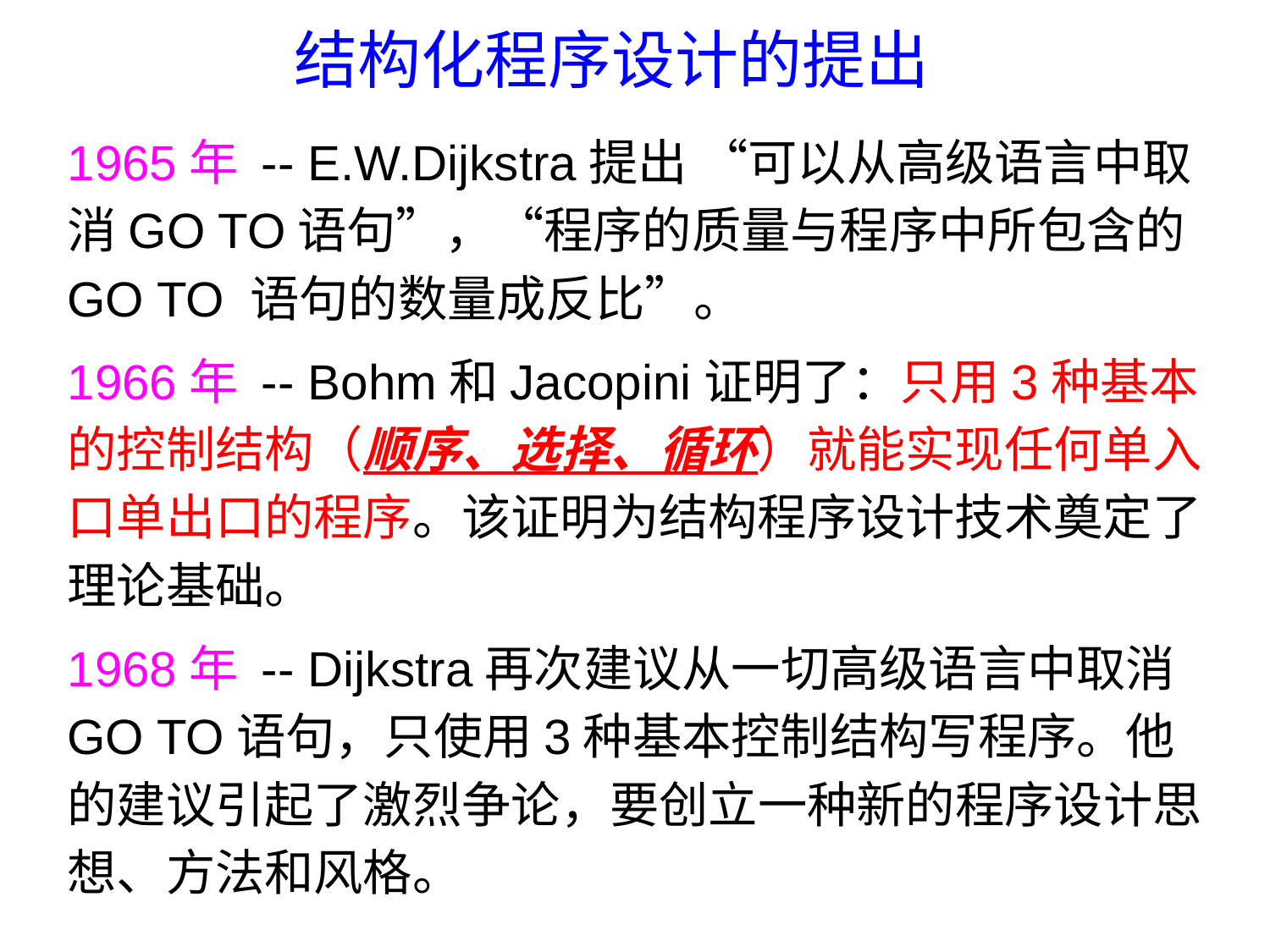

# 结构化程序设计的提出
1965年 -- E.W.Dijkstra提出 “可以从高级语言中取消GO TO语句”，“程序的质量与程序中所包含的GO TO 语句的数量成反比”。
1966年 -- Bohm和Jacopini证明了：只用3种基本的控制结构（顺序、选择、循环）就能实现任何单入口单出口的程序。该证明为结构程序设计技术奠定了理论基础。
1968年 -- Dijkstra再次建议从一切高级语言中取消GO TO语句，只使用3种基本控制结构写程序。他的建议引起了激烈争论，要创立一种新的程序设计思想、方法和风格。